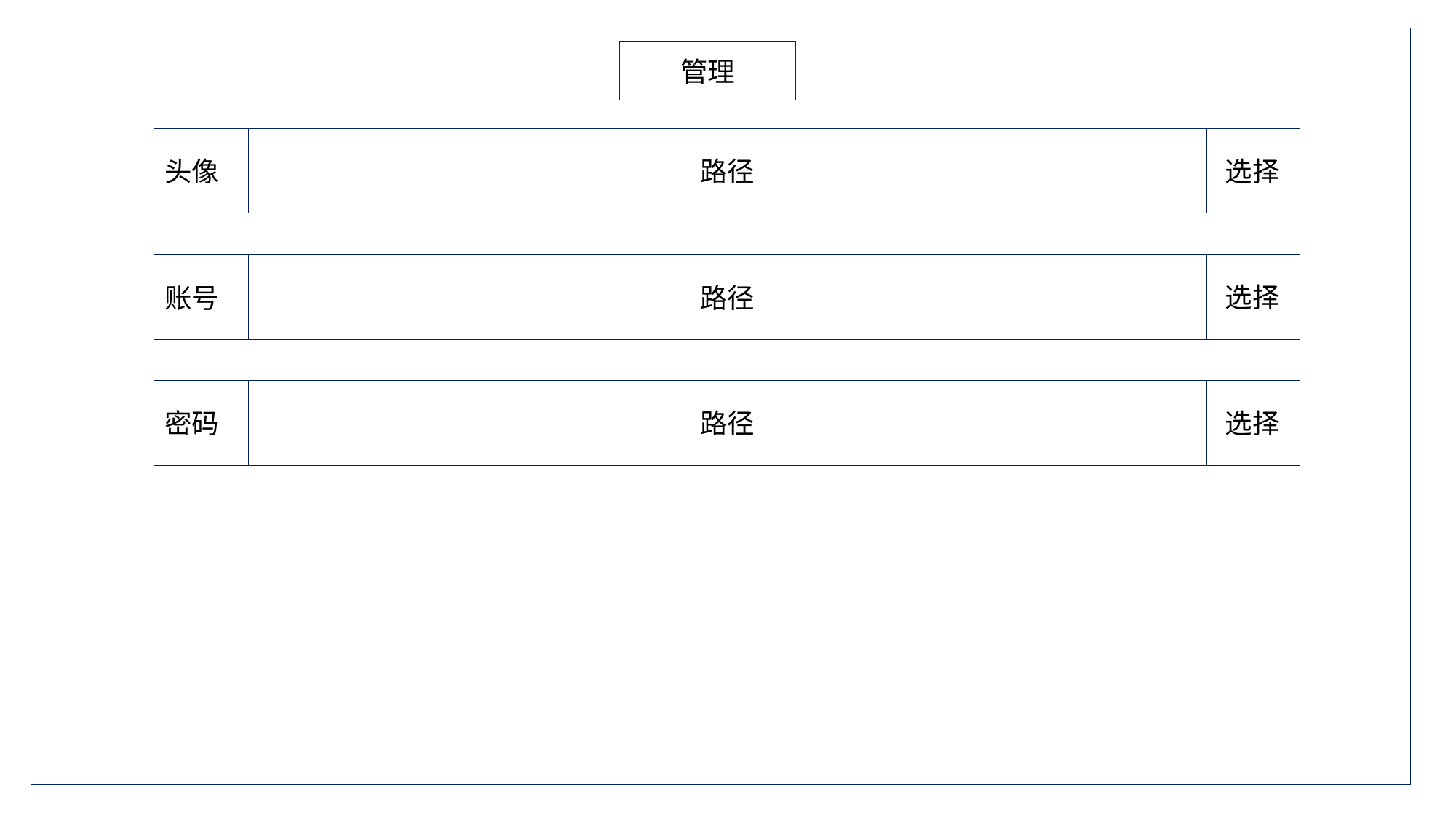

管理
头像
路径
选择
账号
路径
选择
密码
路径
选择